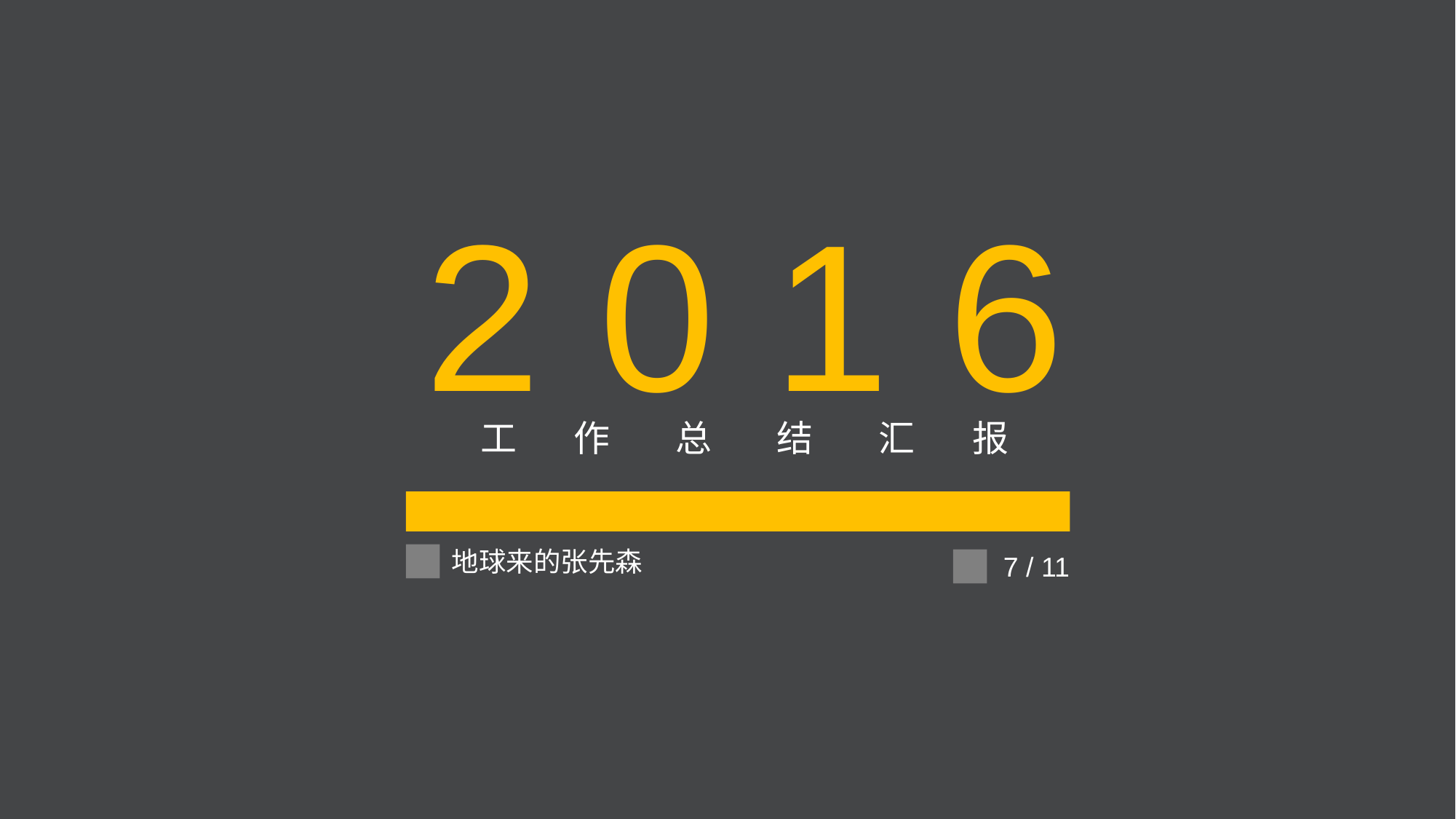

2 0 1 6
工       作        总        结        汇       报

地球来的张先森

7 / 11